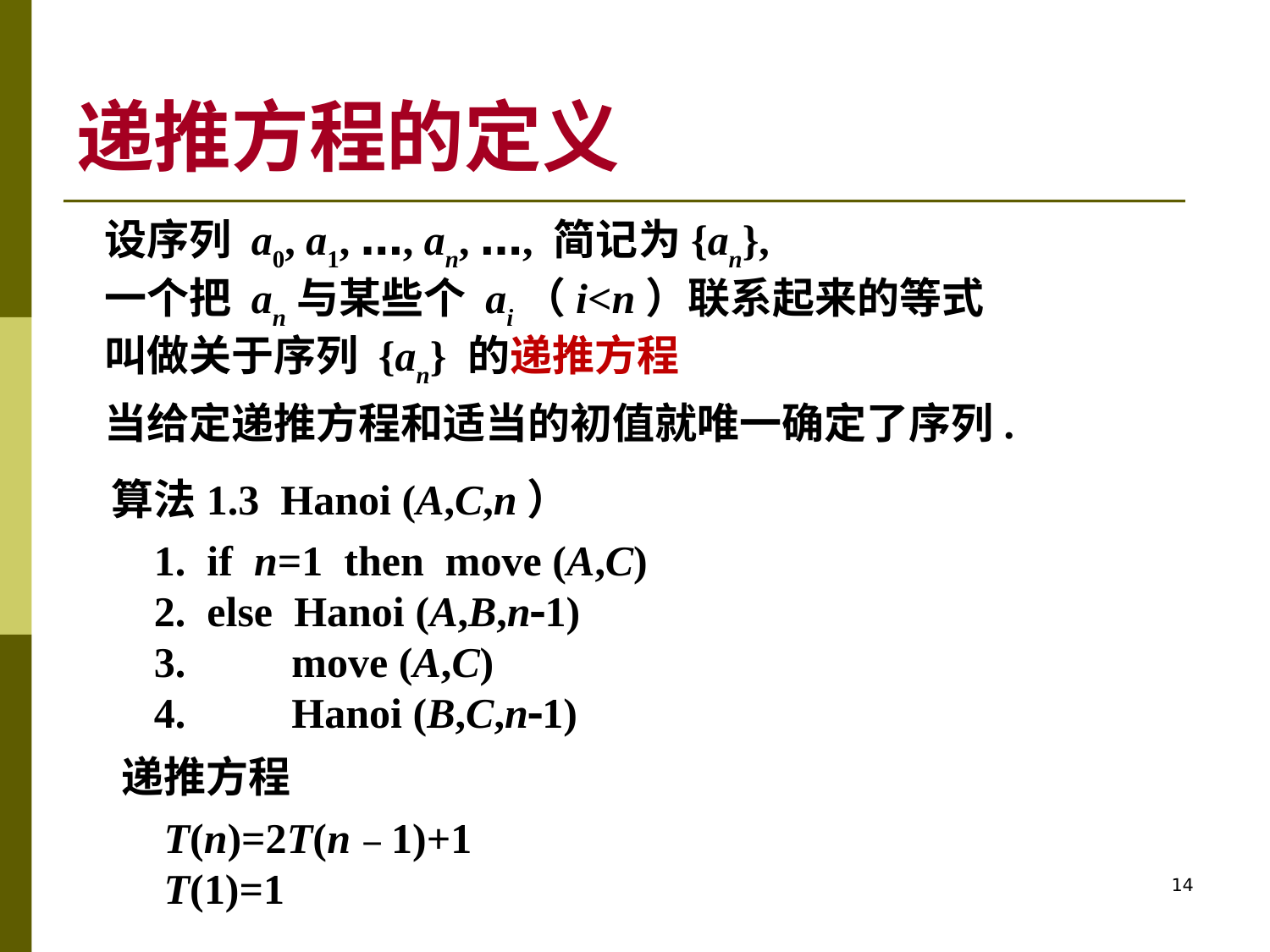

# 递推方程的定义
设序列 a0, a1, …, an, …, 简记为{an},
一个把 an与某些个 ai（i<n）联系起来的等式
叫做关于序列 {an} 的递推方程
当给定递推方程和适当的初值就唯一确定了序列.

算法1.3  Hanoi (A,C,n）
    1.  if  n=1  then  move (A,C)
    2.  else  Hanoi (A,B,n−1)
    3.          move (A,C)
    4.          Hanoi (B,C,n−1)
递推方程
    T(n)=2T(n－1)+1
    T(1)=1
14